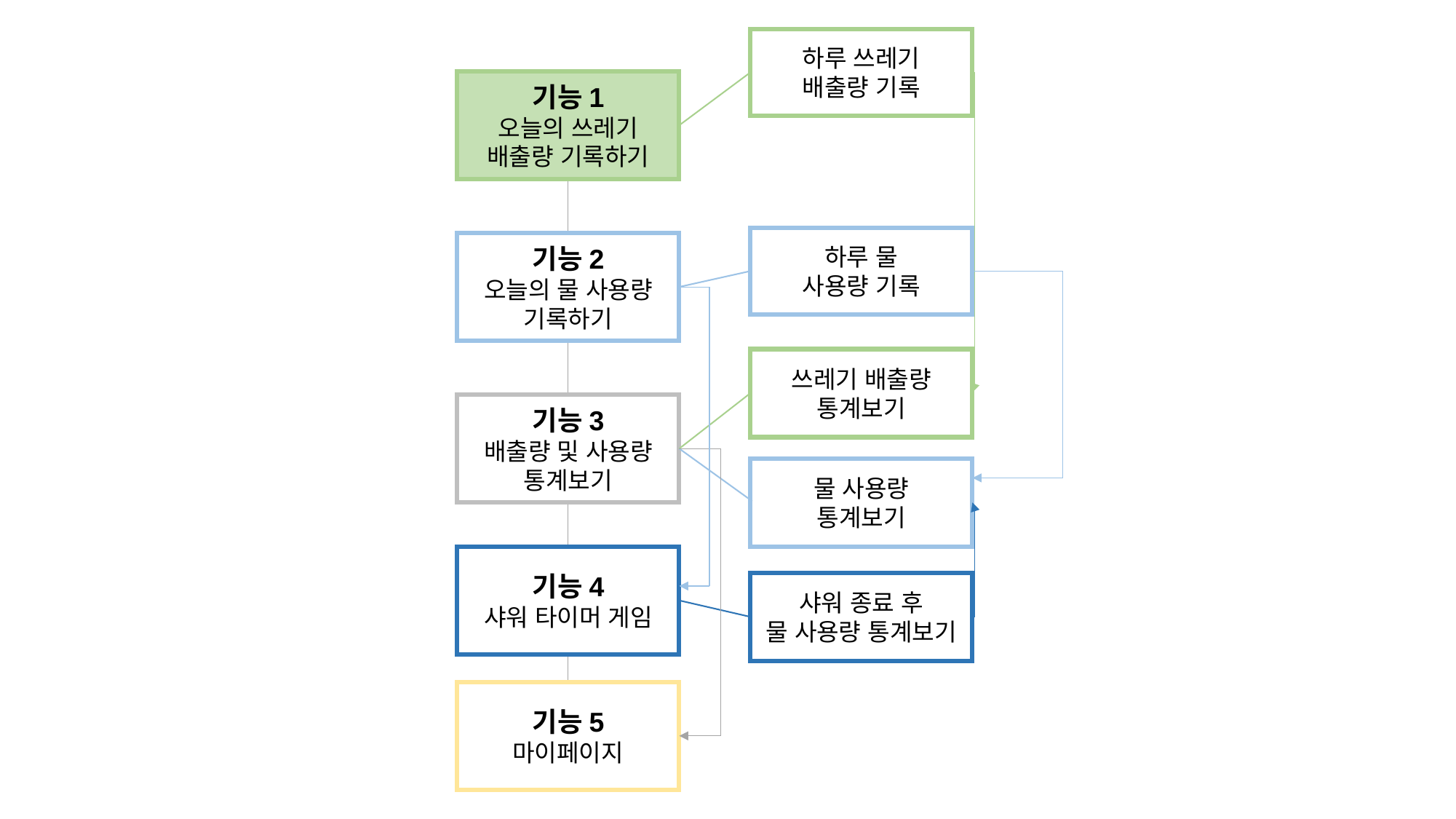

하루 쓰레기
배출량 기록
기능1
오늘의 쓰레기 배출량 기록하기
하루 물
사용량 기록
기능2
오늘의 물 사용량 기록하기
쓰레기 배출량
통계보기
기능3
배출량 및 사용량 통계보기
물 사용량
통계보기
기능4
샤워 타이머 게임
샤워 종료 후
물 사용량 통계보기
기능5
마이페이지